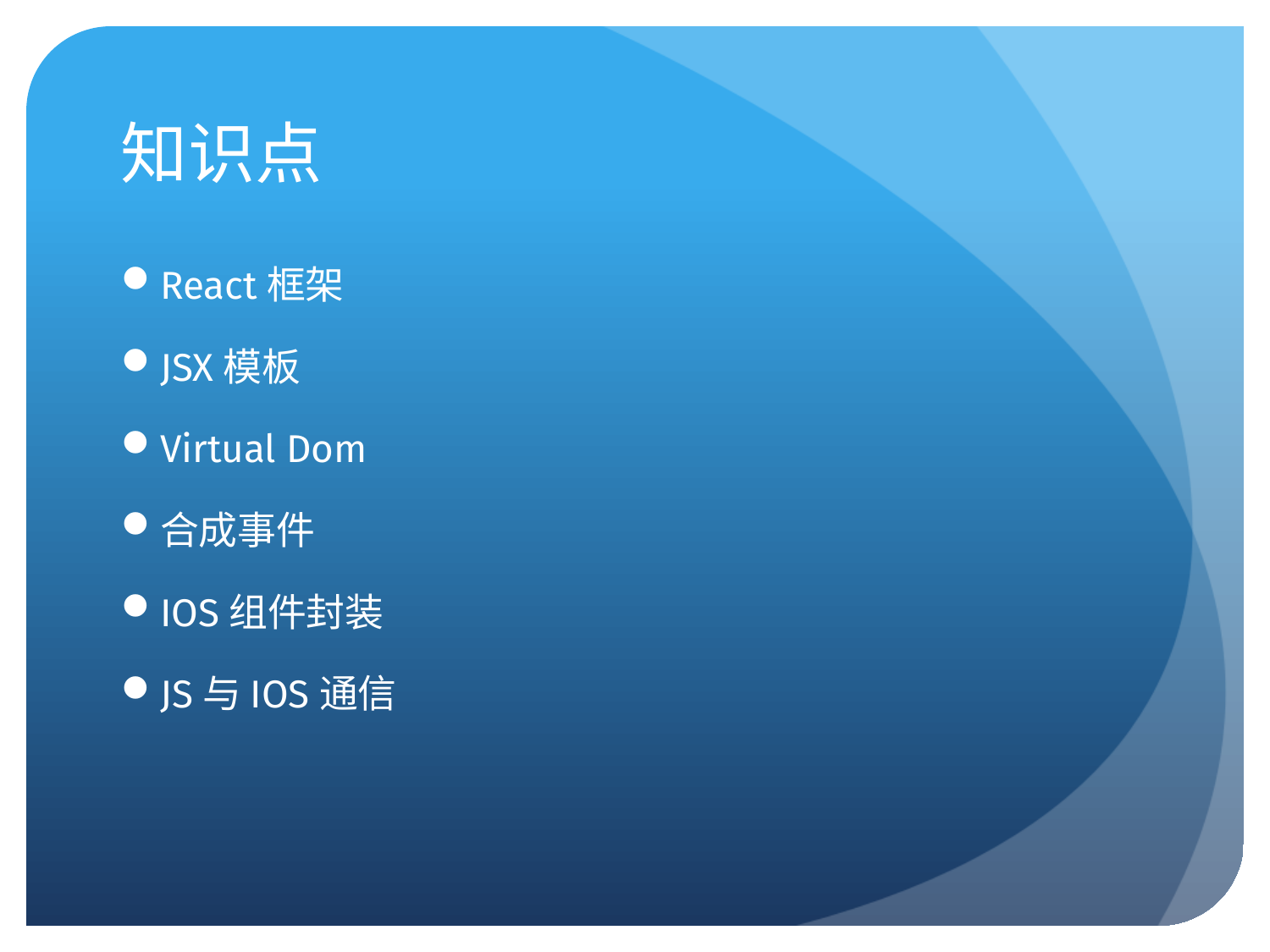

# 知识点
React框架
JSX模板
Virtual Dom
合成事件
IOS组件封装
JS与IOS通信